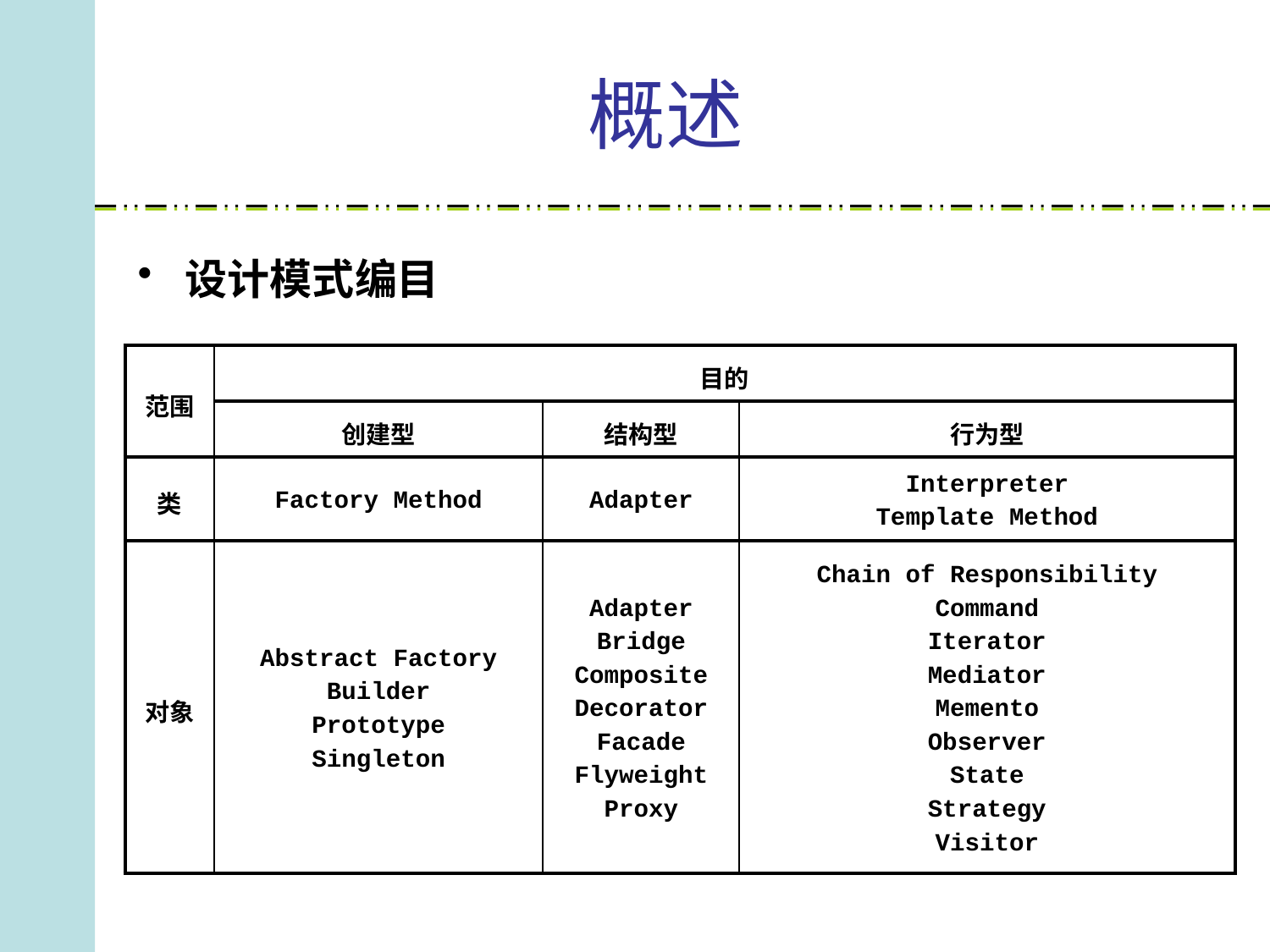

# 概述
设计模式编目
| 范围 | 目的 |  |  |
| --- | --- | --- | --- |
|  | 创建型 | 结构型 | 行为型 |
| 类 | Factory Method | Adapter | Interpreter Template Method |
| 对象 | Abstract Factory Builder Prototype Singleton | Adapter Bridge Composite Decorator Facade Flyweight Proxy | Chain of Responsibility Command Iterator Mediator Memento Observer State Strategy Visitor |